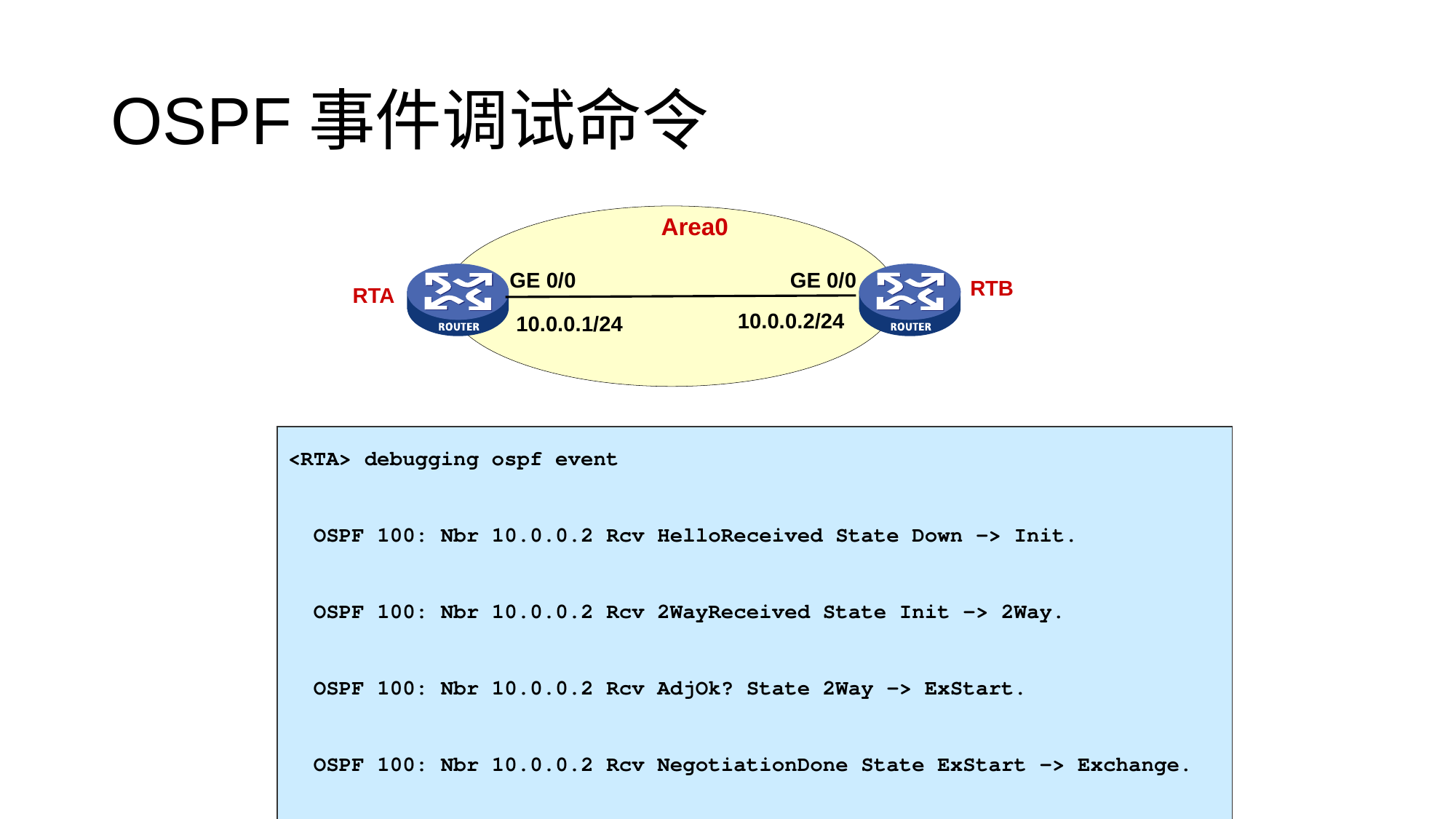

# OSPF事件调试命令

Area0

GE 0/0
GE 0/0

RTB
RTA

10.0.0.2/24

10.0.0.1/24

<RTA> debugging ospf event

  OSPF 100: Nbr 10.0.0.2 Rcv HelloReceived State Down -> Init.
  OSPF 100: Nbr 10.0.0.2 Rcv 2WayReceived State Init -> 2Way.
  OSPF 100: Nbr 10.0.0.2 Rcv AdjOk? State 2Way -> ExStart.
  OSPF 100: Nbr 10.0.0.2 Rcv NegotiationDone State ExStart -> Exchange.
  OSPF 100: Nbr 10.0.0.2 Rcv ExchangeDone State Exchange -> Loading.
  OSPF 100: Nbr 10.0.0.2 Rcv LoadingDone State Loading -> Full.